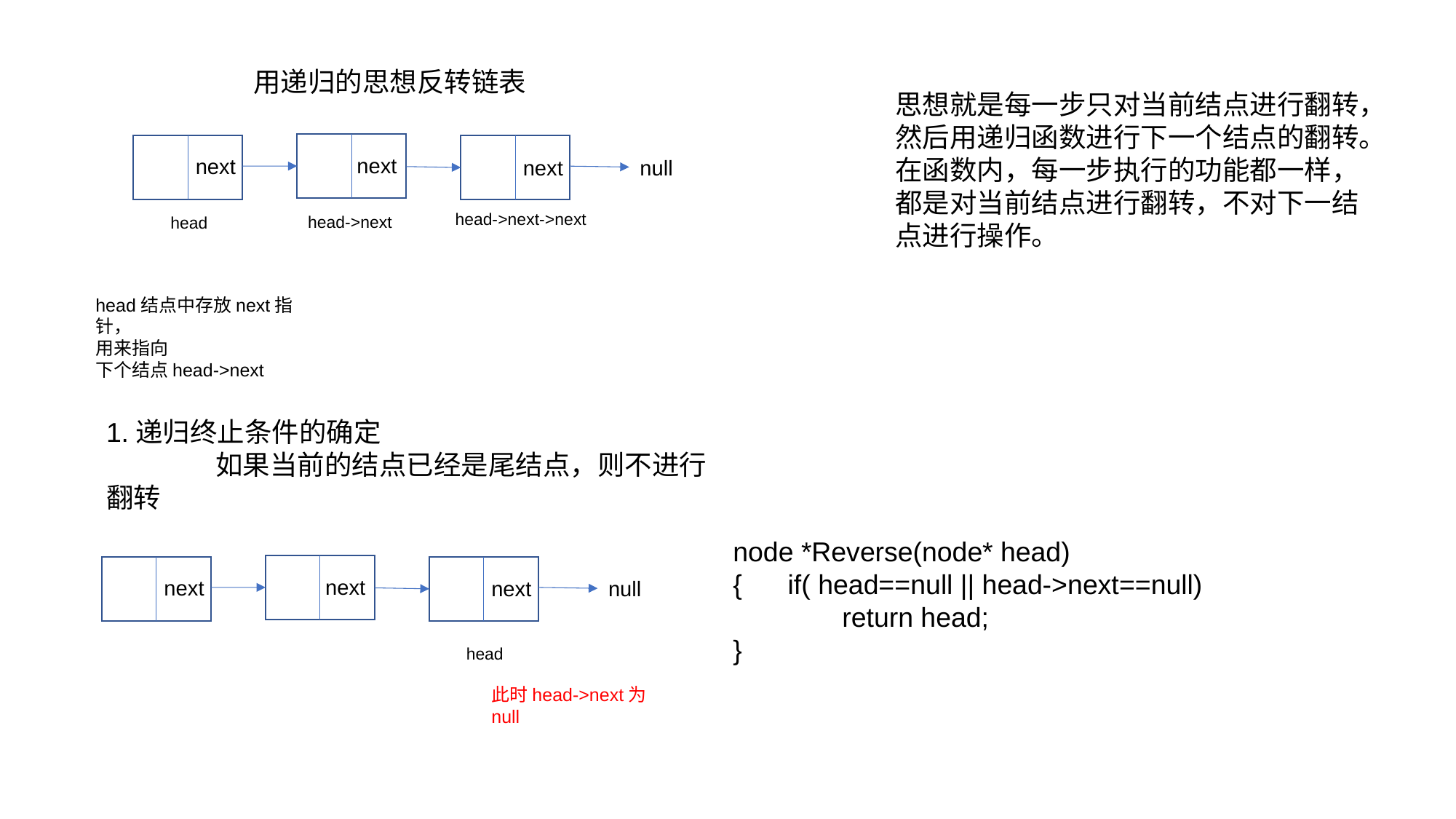

用递归的思想反转链表
思想就是每一步只对当前结点进行翻转，然后用递归函数进行下一个结点的翻转。
在函数内，每一步执行的功能都一样，都是对当前结点进行翻转，不对下一结点进行操作。

next
next
next
null
head->next->next
head->next
       head
head结点中存放next指针，
用来指向
下个结点head->next
1.递归终止条件的确定
	如果当前的结点已经是尾结点，则不进行翻转
node *Reverse(node* head)
{      if( head==null || head->next==null)
	return head;
}

next
next
next
null
       head
此时head->next为null